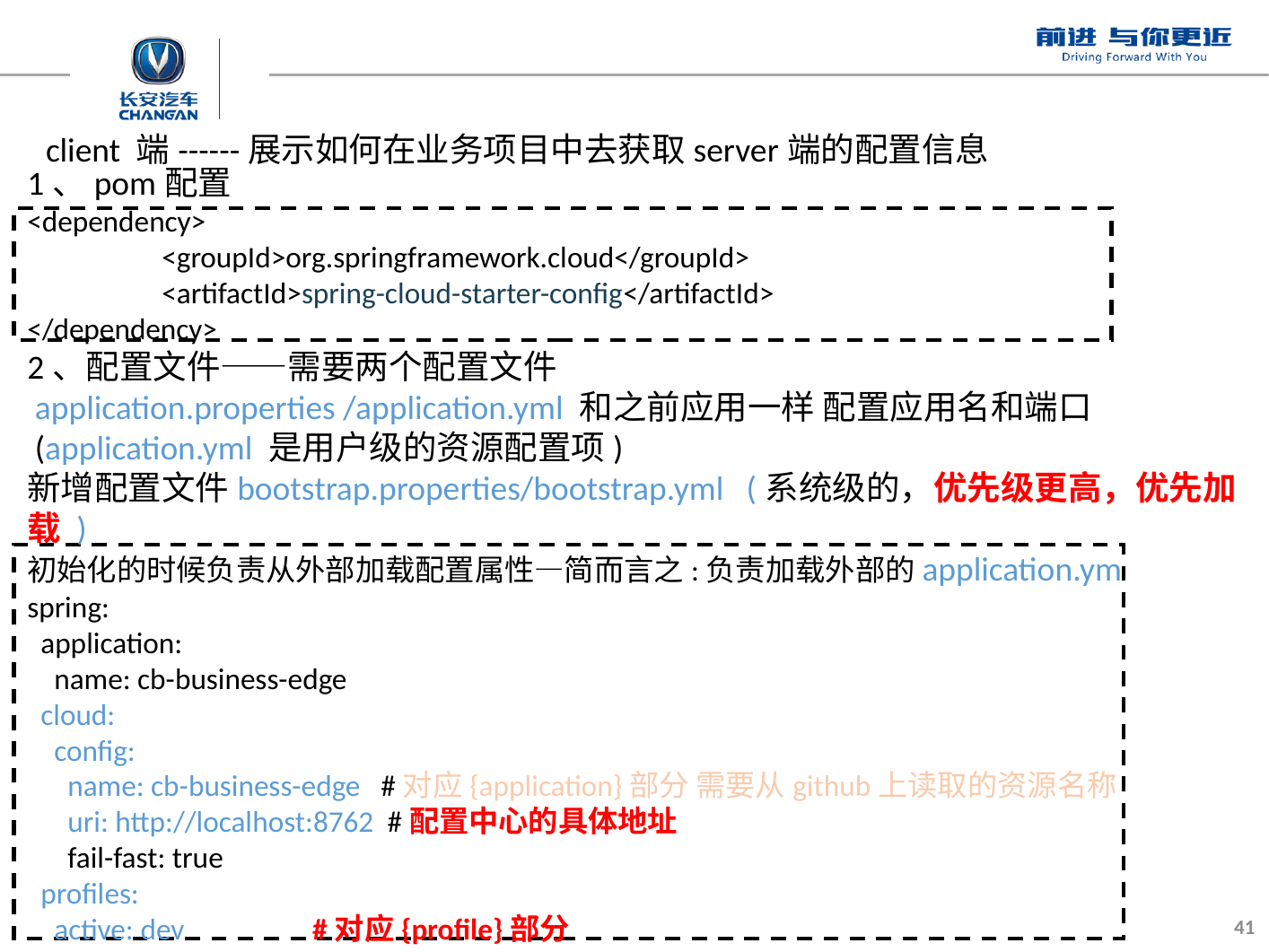

client 端------展示如何在业务项目中去获取server端的配置信息
1、pom配置
<dependency>
	<groupId>org.springframework.cloud</groupId>
	<artifactId>spring-cloud-starter-config</artifactId>
</dependency>
2、配置文件——需要两个配置文件
 application.properties /application.yml 和之前应用一样 配置应用名和端口
 (application.yml 是用户级的资源配置项)
新增配置文件bootstrap.properties/bootstrap.yml   (系统级的，优先级更高，优先加载 )
初始化的时候负责从外部加载配置属性—简而言之:负责加载外部的application.ym
spring:
  application:
    name: cb-business-edge
  cloud:
    config:
      name: cb-business-edge   #对应{application}部分 需要从github上读取的资源名称
      uri: http://localhost:8762  #配置中心的具体地址
      fail-fast: true
  profiles:
    active: dev                   #对应{profile}部分